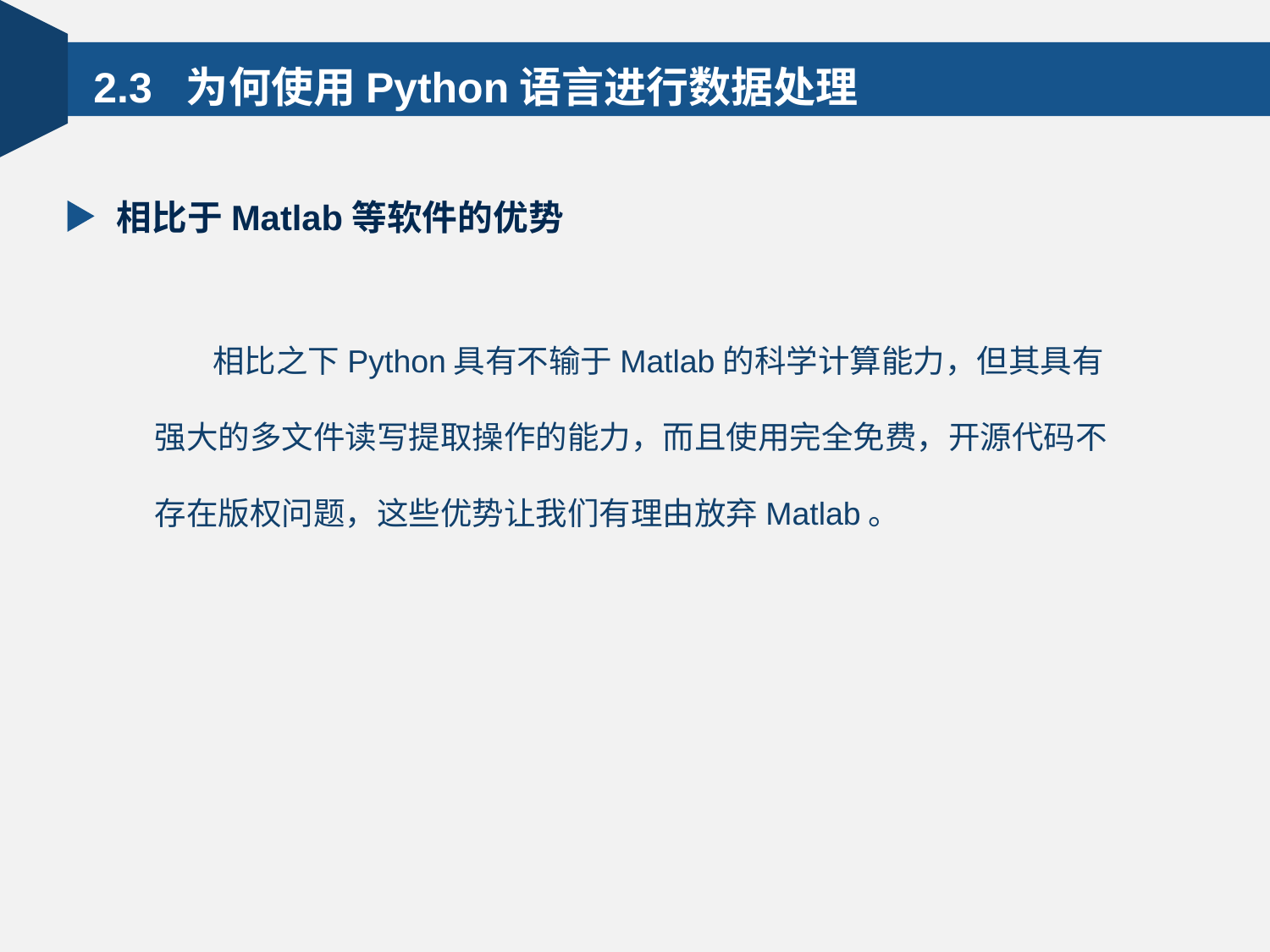

2.3  为何使用Python语言进行数据处理

相比于Matlab等软件的优势

       相比之下Python具有不输于Matlab的科学计算能力，但其具有强大的多文件读写提取操作的能力，而且使用完全免费，开源代码不存在版权问题，这些优势让我们有理由放弃Matlab。